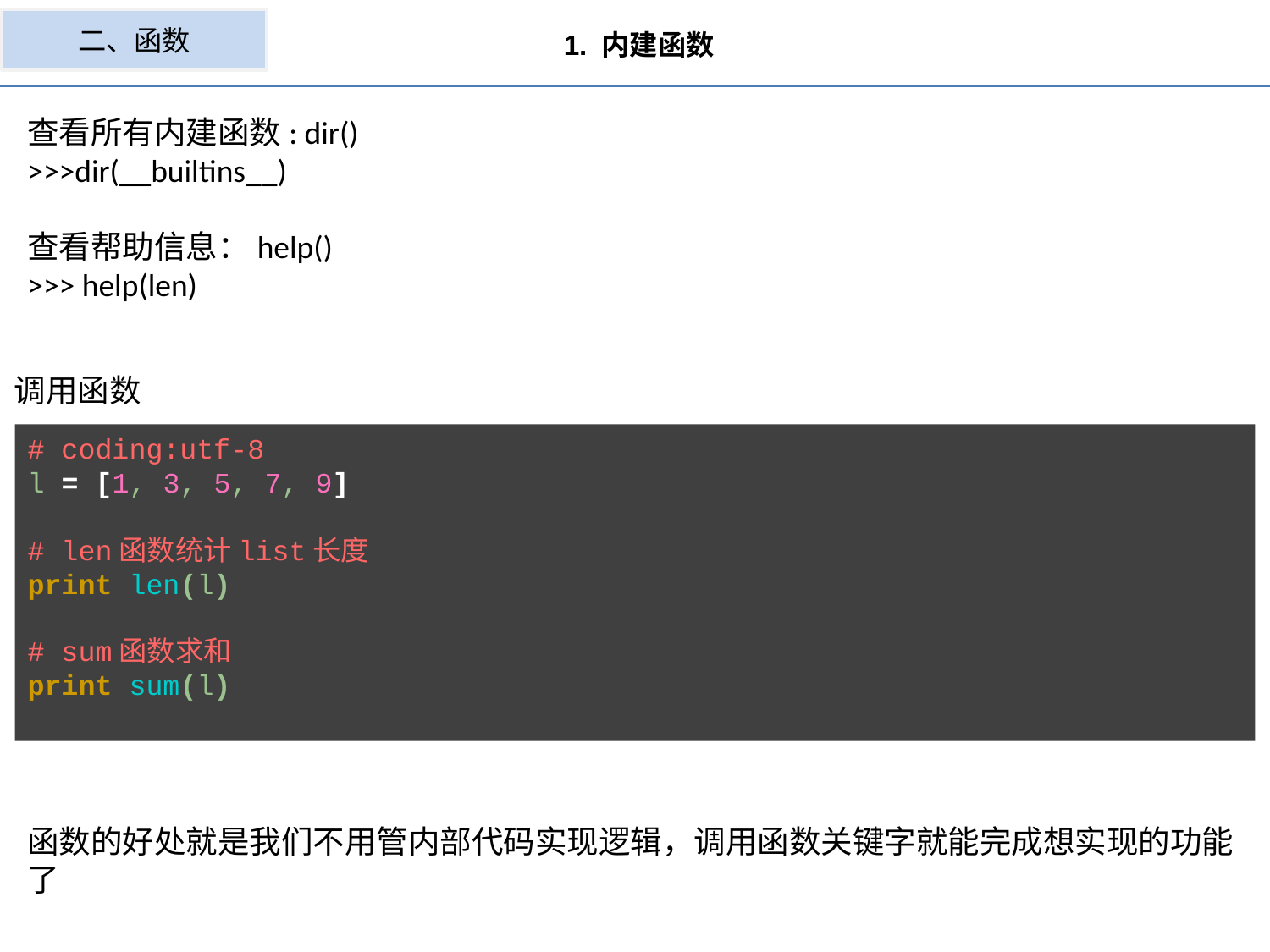

二、函数
1. 内建函数
查看所有内建函数: dir()
>>>dir(__builtins__)

查看帮助信息：help()
>>> help(len)
类

调用函数
# coding:utf-8 l = [1, 3, 5, 7, 9] # len函数统计list长度 print len(l) # sum函数求和 print sum(l)
函数的好处就是我们不用管内部代码实现逻辑，调用函数关键字就能完成想实现的功能了